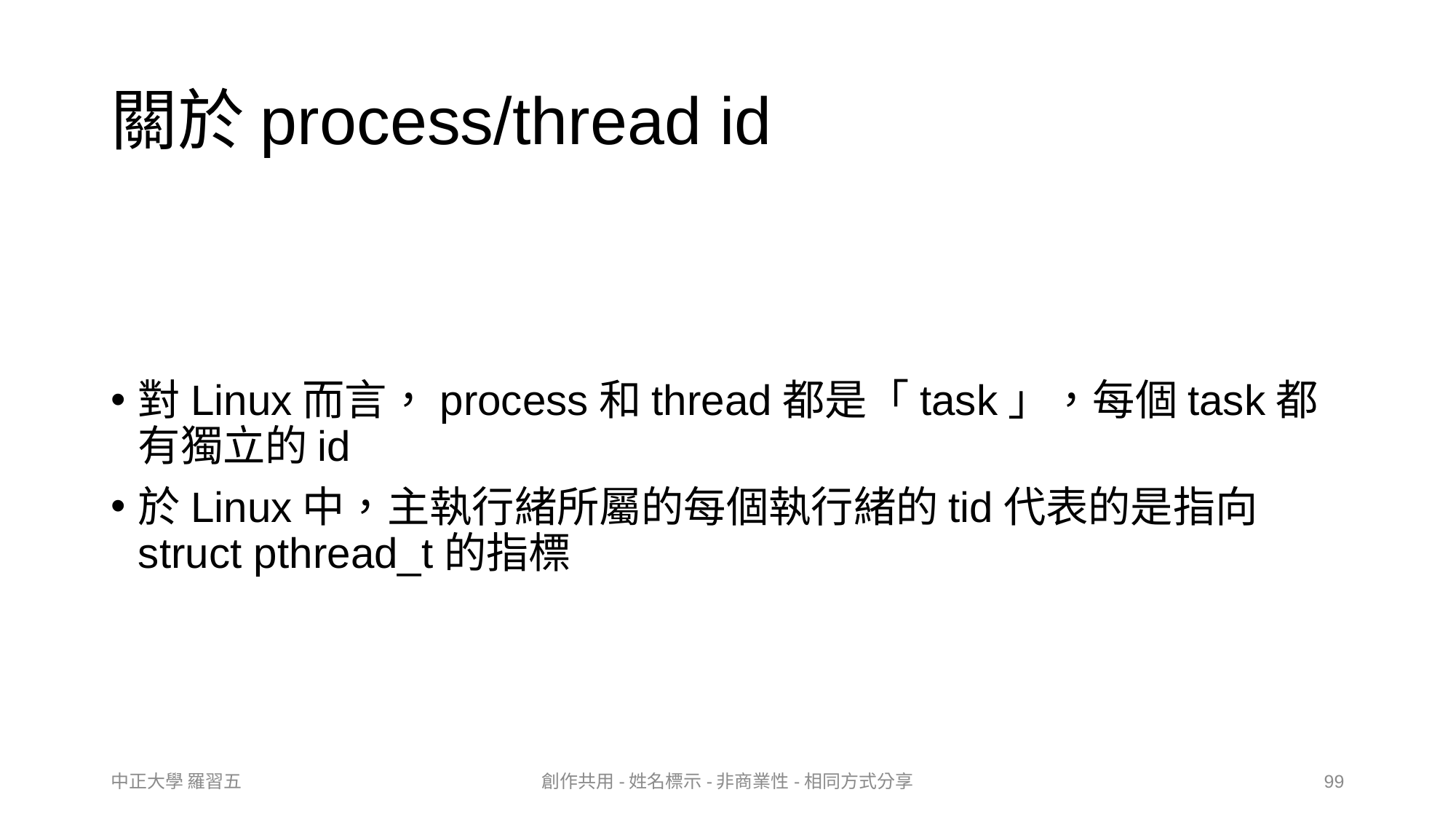

# 關於process/thread id
對Linux而言，process和thread都是「task」，每個task都有獨立的id
於Linux中，主執行緒所屬的每個執行緒的tid代表的是指向struct pthread_t的指標
中正大學 羅習五
創作共用-姓名標示-非商業性-相同方式分享
99